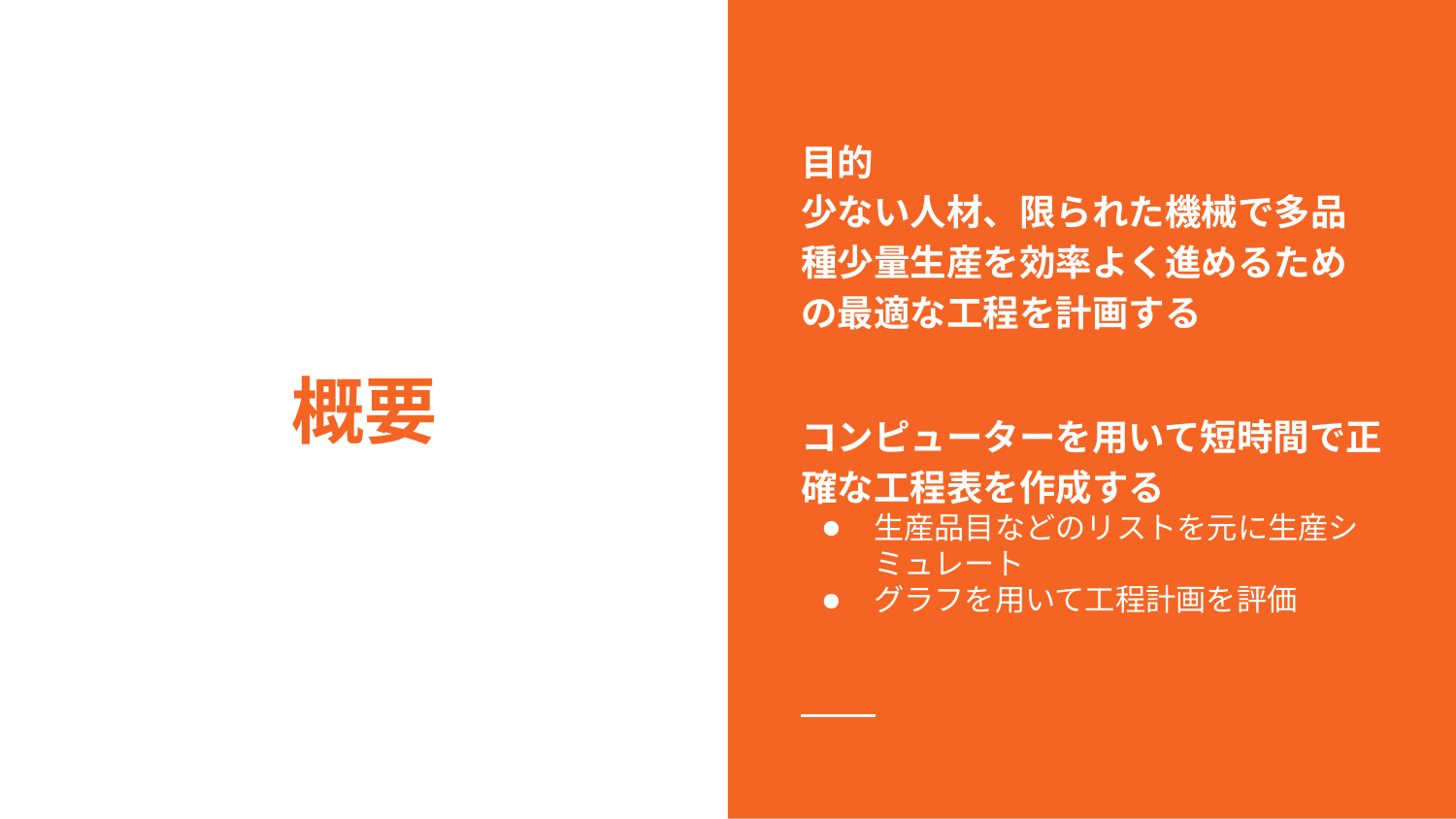

目的
少ない人材、限られた機械で多品種少量生産を効率よく進めるための最適な工程を計画する

コンピューターを用いて短時間で正確な工程表を作成する
生産品目などのリストを元に生産シミュレート
グラフを用いて工程計画を評価

# 概要